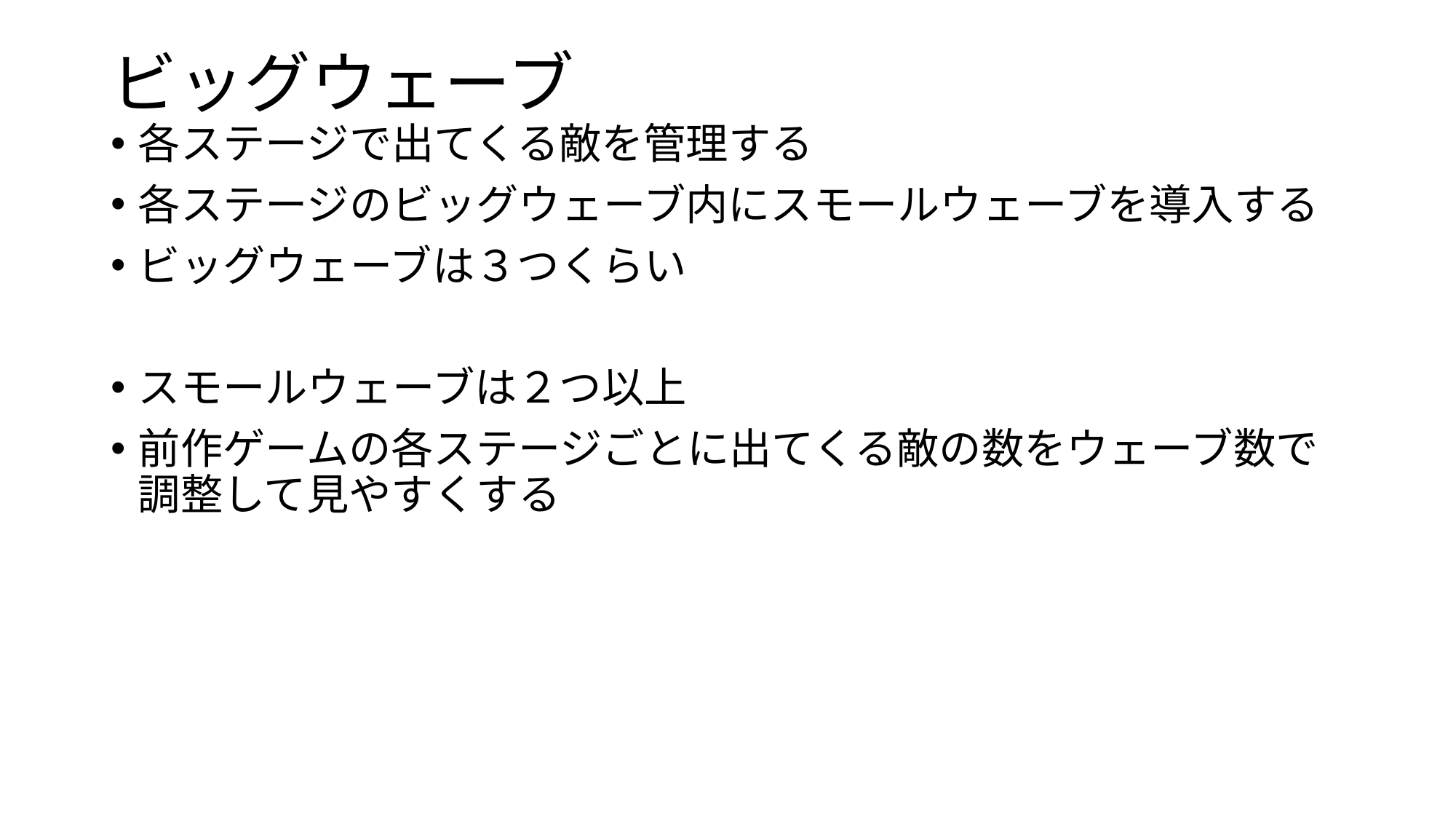

# ビッグウェーブ
各ステージで出てくる敵を管理する
各ステージのビッグウェーブ内にスモールウェーブを導入する
ビッグウェーブは３つくらい

スモールウェーブは２つ以上
前作ゲームの各ステージごとに出てくる敵の数をウェーブ数で調整して見やすくする